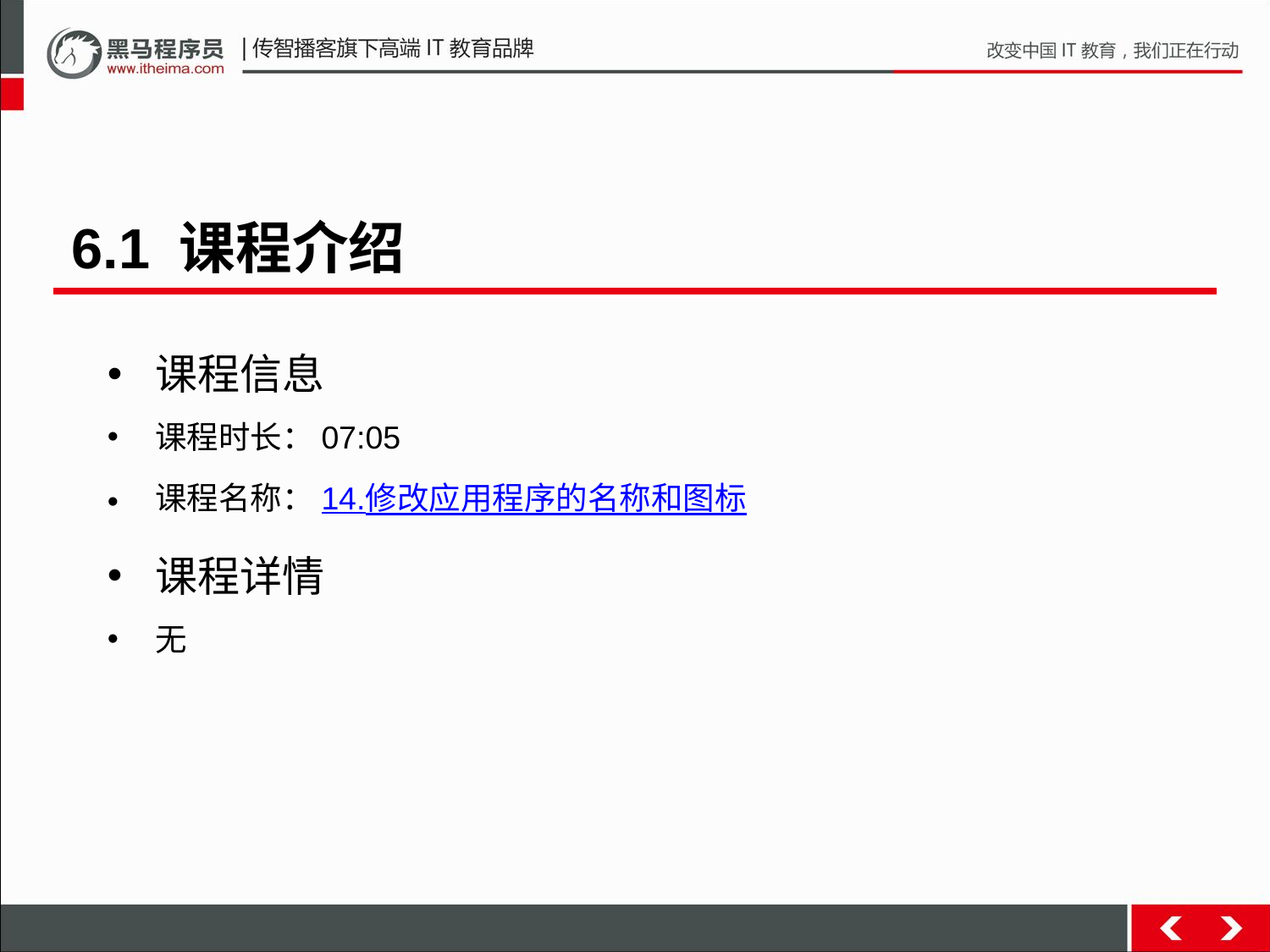

6.1 课程介绍
课程信息
课程时长：07:05
课程名称：14.修改应用程序的名称和图标
课程详情
无